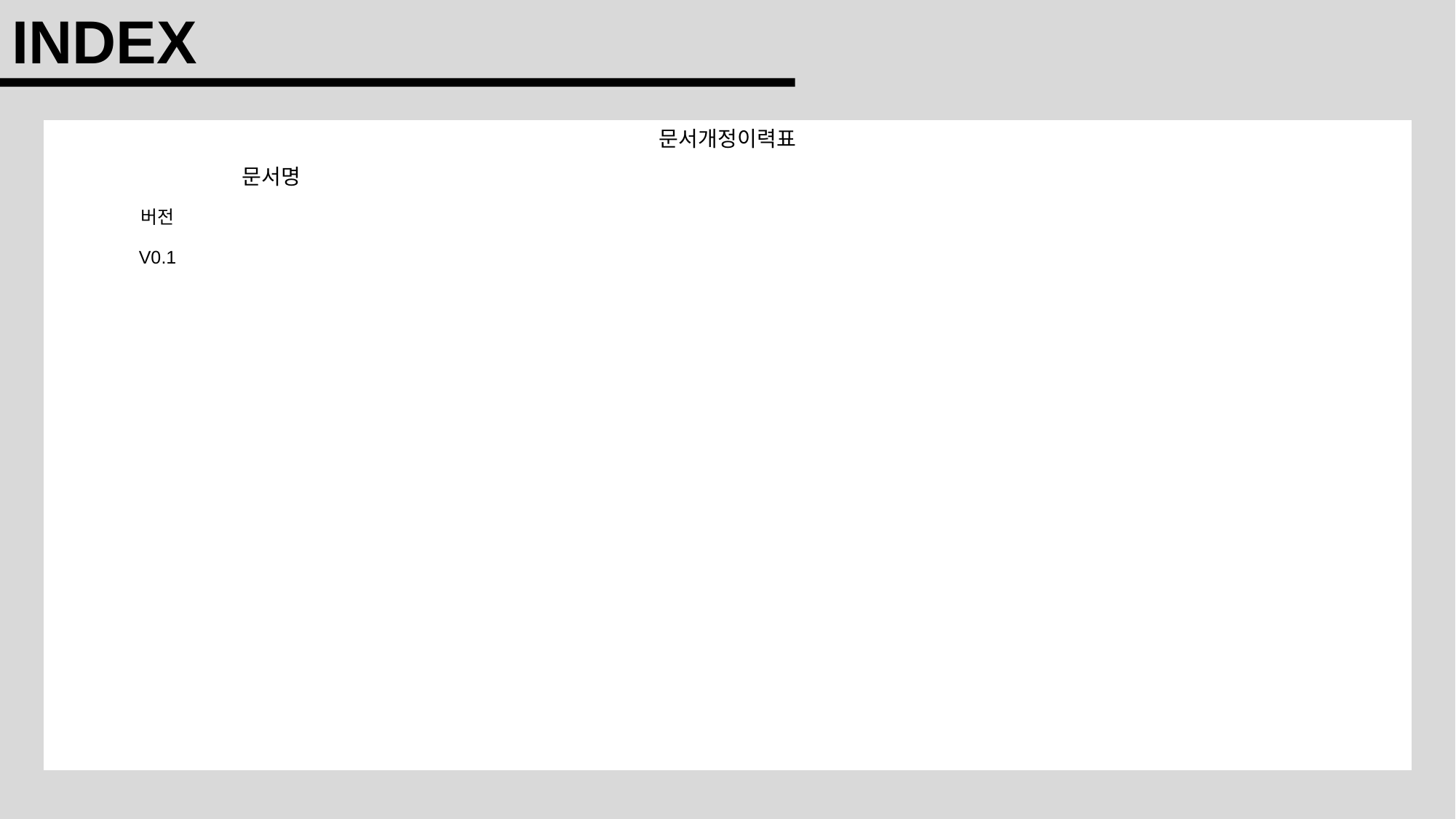

INDEX

| 문서개정이력표 |  |  |  |  |
| --- | --- | --- | --- | --- |
| 문서명 |  |  |  |  |
| 버전 |  |  |  |  |
| V0.1 |  |  |  |  |
|  |  |  |  |  |
|  |  |  |  |  |
|  |  |  |  |  |
|  |  |  |  |  |
|  |  |  |  |  |
|  |  |  |  |  |
|  |  |  |  |  |
|  |  |  |  |  |
|  |  |  |  |  |
|  |  |  |  |  |
|  |  |  |  |  |
|  |  |  |  |  |